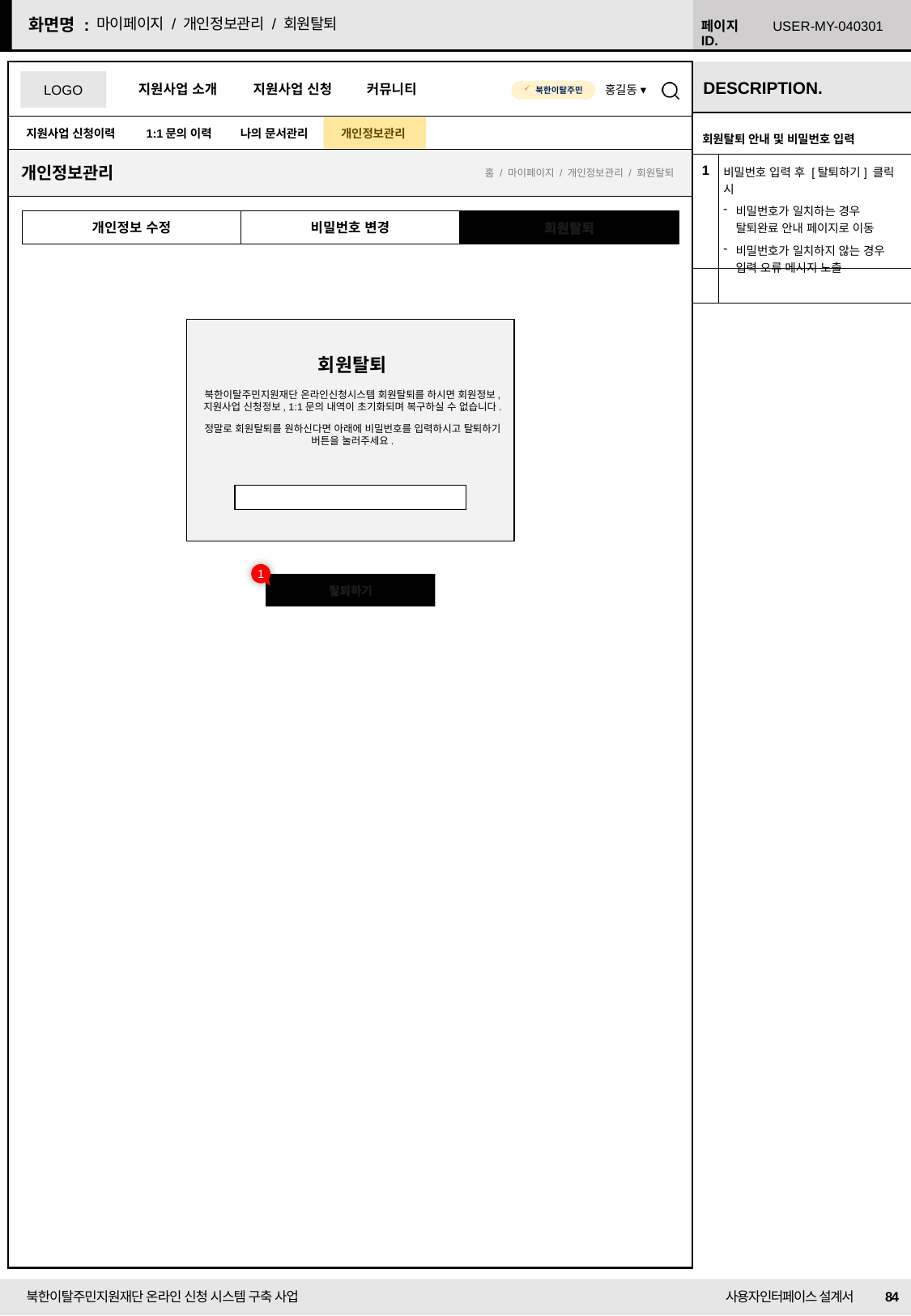

마이페이지 / 개인정보관리 / 회원탈퇴
USER-MY-040301

| 회원탈퇴 안내 및 비밀번호 입력 |  |
| --- | --- |
| 1 | 비밀번호 입력 후 [탈퇴하기] 클릭 시 비밀번호가 일치하는 경우 탈퇴완료 안내 페이지로 이동 비밀번호가 일치하지 않는 경우 입력 오류 메시지 노출 |
|  |  |
개인정보관리
홈 / 마이페이지 / 개인정보관리 / 회원탈퇴
개인정보 수정
비밀번호 변경
회원탈퇴

회원탈퇴
북한이탈주민지원재단 온라인신청시스템 회원탈퇴를 하시면 회원정보, 지원사업 신청정보, 1:1문의 내역이 초기화되며 복구하실 수 없습니다.
정말로 회원탈퇴를 원하신다면 아래에 비밀번호를 입력하시고 탈퇴하기 버튼을 눌러주세요.

1
탈퇴하기
84